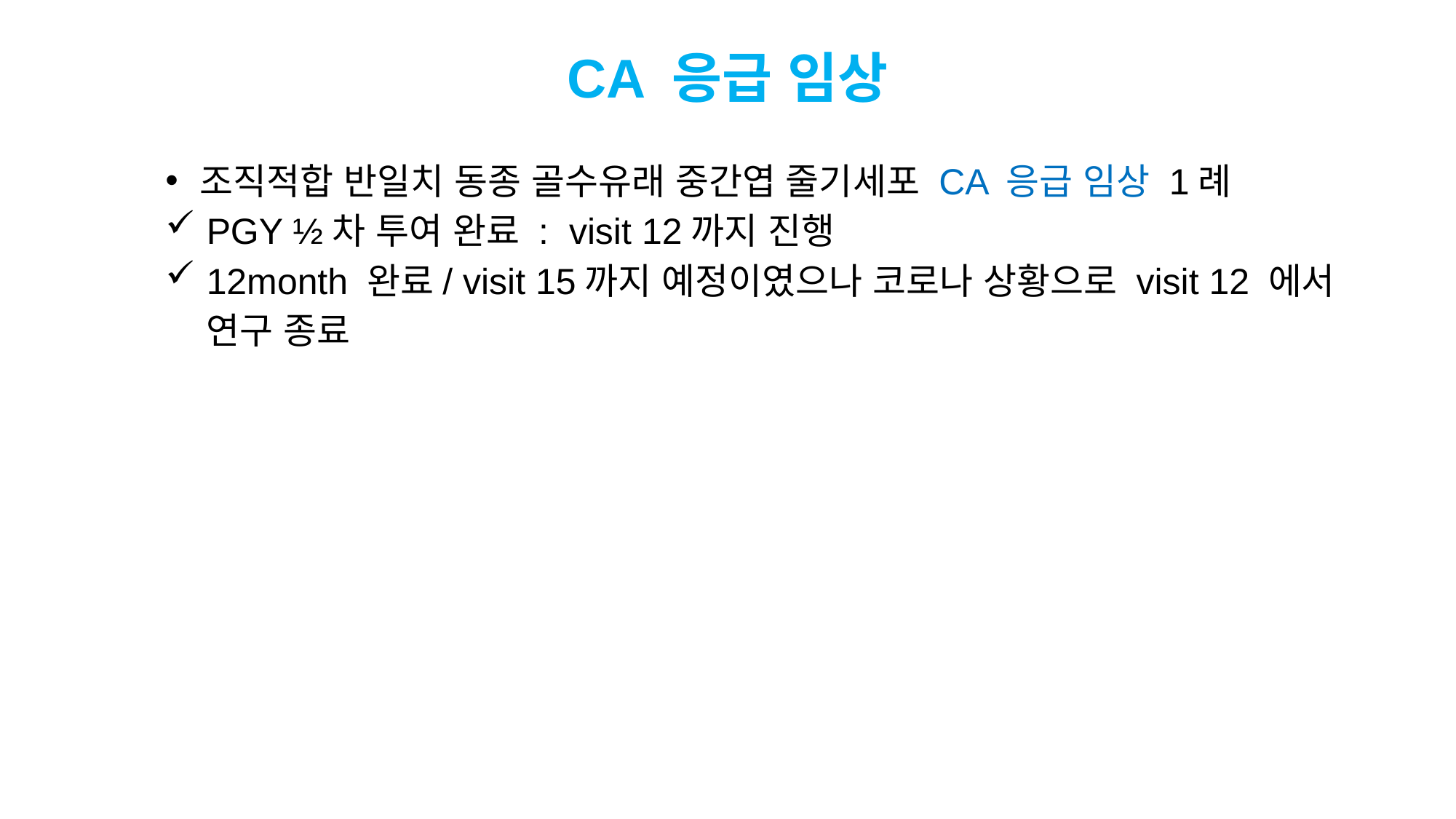

# CA 응급 임상
조직적합 반일치 동종 골수유래 중간엽 줄기세포 CA 응급 임상 1례
PGY ½차 투여 완료 :  visit 12까지 진행
12month 완료/ visit 15까지 예정이였으나 코로나 상황으로 visit 12 에서 연구 종료